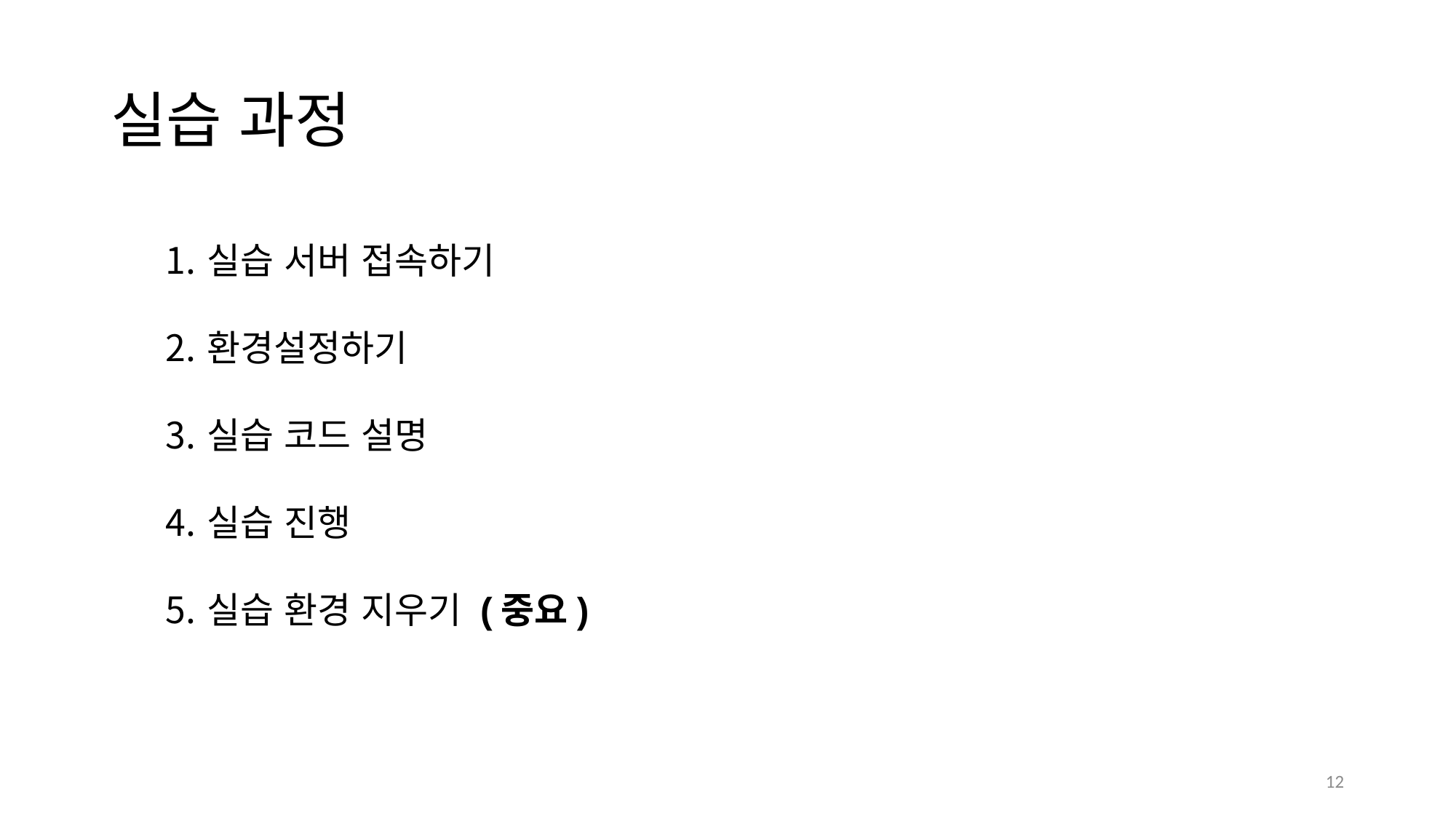

실습 과정
실습 서버 접속하기

환경설정하기

실습 코드 설명

실습 진행

실습 환경 지우기 (중요)

12